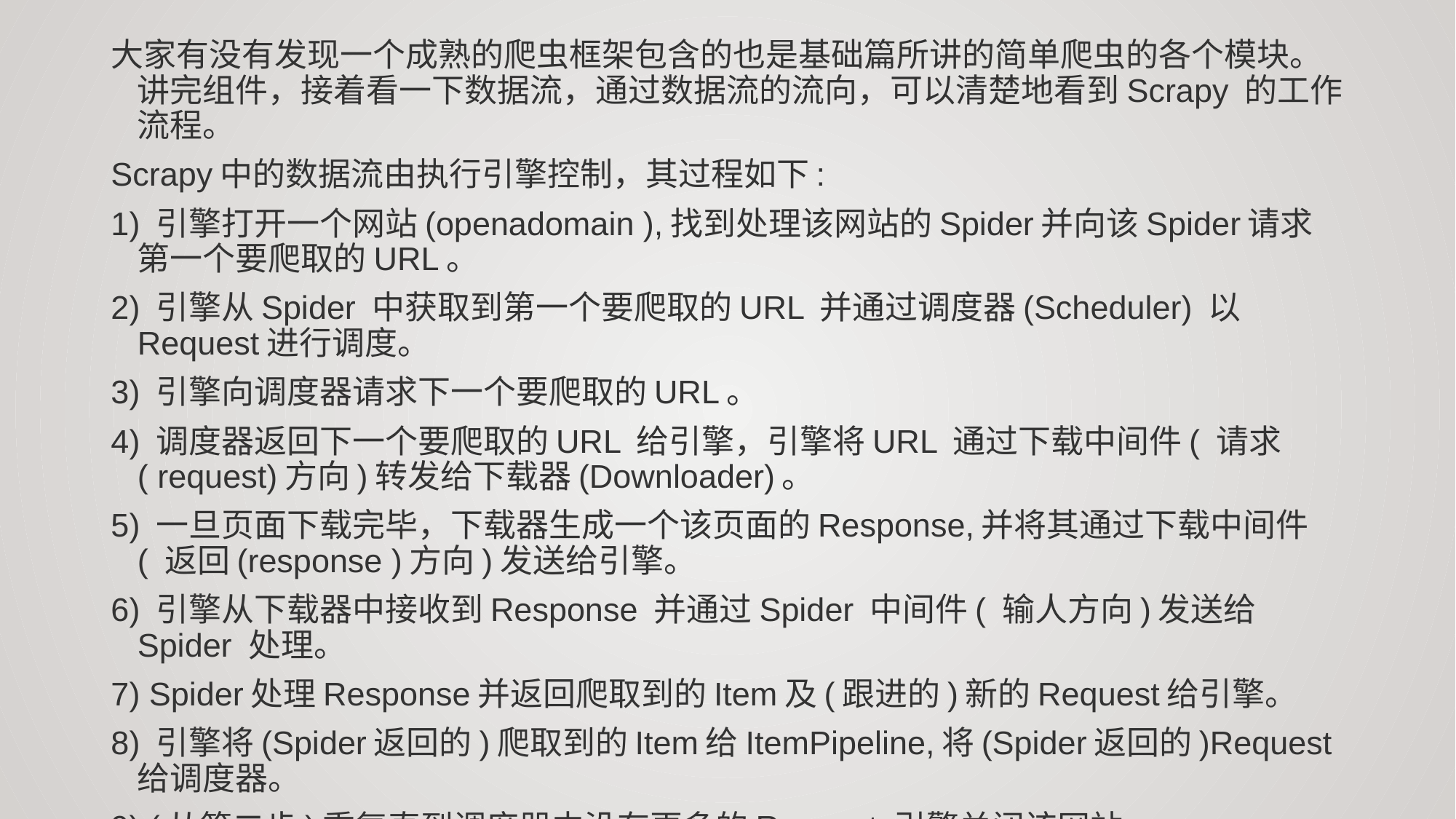

大家有没有发现一个成熟的爬虫框架包含的也是基础篇所讲的简单爬虫的各个模块。讲完组件，接着看一下数据流，通过数据流的流向，可以清楚地看到Scrapy 的工作流程。
Scrapy中的数据流由执行引擎控制，其过程如下:
1) 引擎打开一个网站(openadomain ),找到处理该网站的Spider并向该Spider请求第一个要爬取的URL。
2) 引擎从Spider 中获取到第一个要爬取的URL 并通过调度器(Scheduler) 以Request进行调度。
3) 引擎向调度器请求下一个要爬取的URL。
4) 调度器返回下一个要爬取的URL 给引擎，引擎将URL 通过下载中间件( 请求( request)方向)转发给下载器(Downloader)。
5) 一旦页面下载完毕，下载器生成一个该页面的Response,并将其通过下载中间件( 返回(response )方向)发送给引擎。
6) 引擎从下载器中接收到Response 并通过Spider 中间件( 输人方向)发送给Spider 处理。
7) Spider处理Response并返回爬取到的Item及(跟进的)新的Request给引擎。
8) 引擎将(Spider返回的)爬取到的Item给ItemPipeline,将(Spider返回的)Request给调度器。
9) (从第二步)重复直到调度器中没有更多的Request,引擎关闭该网站。